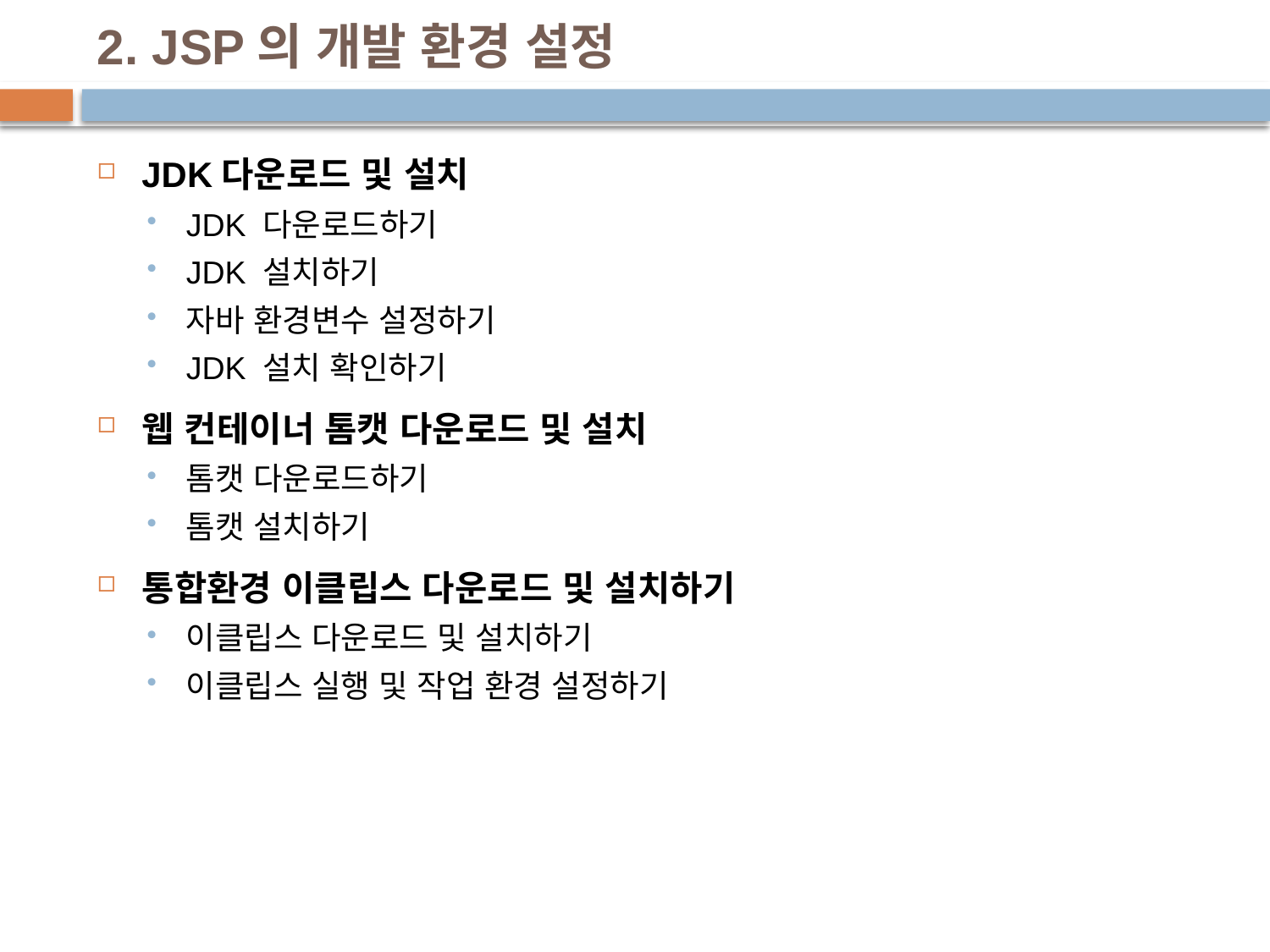

# 2. JSP의 개발 환경 설정
JDK다운로드 및 설치
JDK 다운로드하기
JDK 설치하기
자바 환경변수 설정하기
JDK 설치 확인하기
웹 컨테이너 톰캣 다운로드 및 설치
톰캣 다운로드하기
톰캣 설치하기
통합환경 이클립스 다운로드 및 설치하기
이클립스 다운로드 및 설치하기
이클립스 실행 및 작업 환경 설정하기